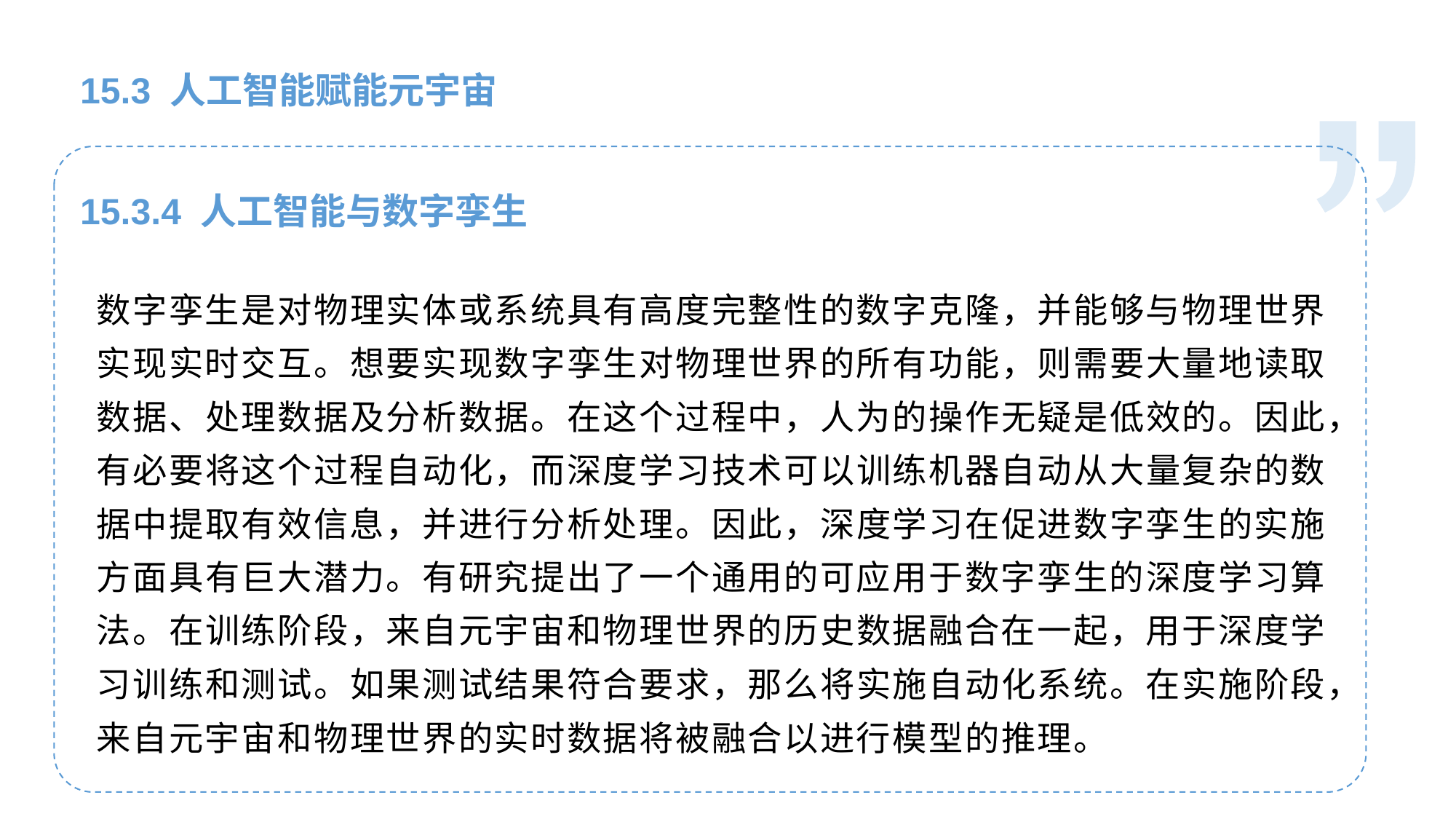

人工智能基础
15.3 人工智能赋能元宇宙

15.3.4 人工智能与数字孪生
数字孪生是对物理实体或系统具有高度完整性的数字克隆，并能够与物理世界实现实时交互。想要实现数字孪生对物理世界的所有功能，则需要大量地读取数据、处理数据及分析数据。在这个过程中，人为的操作无疑是低效的。因此，有必要将这个过程自动化，而深度学习技术可以训练机器自动从大量复杂的数据中提取有效信息，并进行分析处理。因此，深度学习在促进数字孪生的实施方面具有巨大潜力。有研究提出了一个通用的可应用于数字孪生的深度学习算法。在训练阶段，来自元宇宙和物理世界的历史数据融合在一起，用于深度学习训练和测试。如果测试结果符合要求，那么将实施自动化系统。在实施阶段，来自元宇宙和物理世界的实时数据将被融合以进行模型的推理。